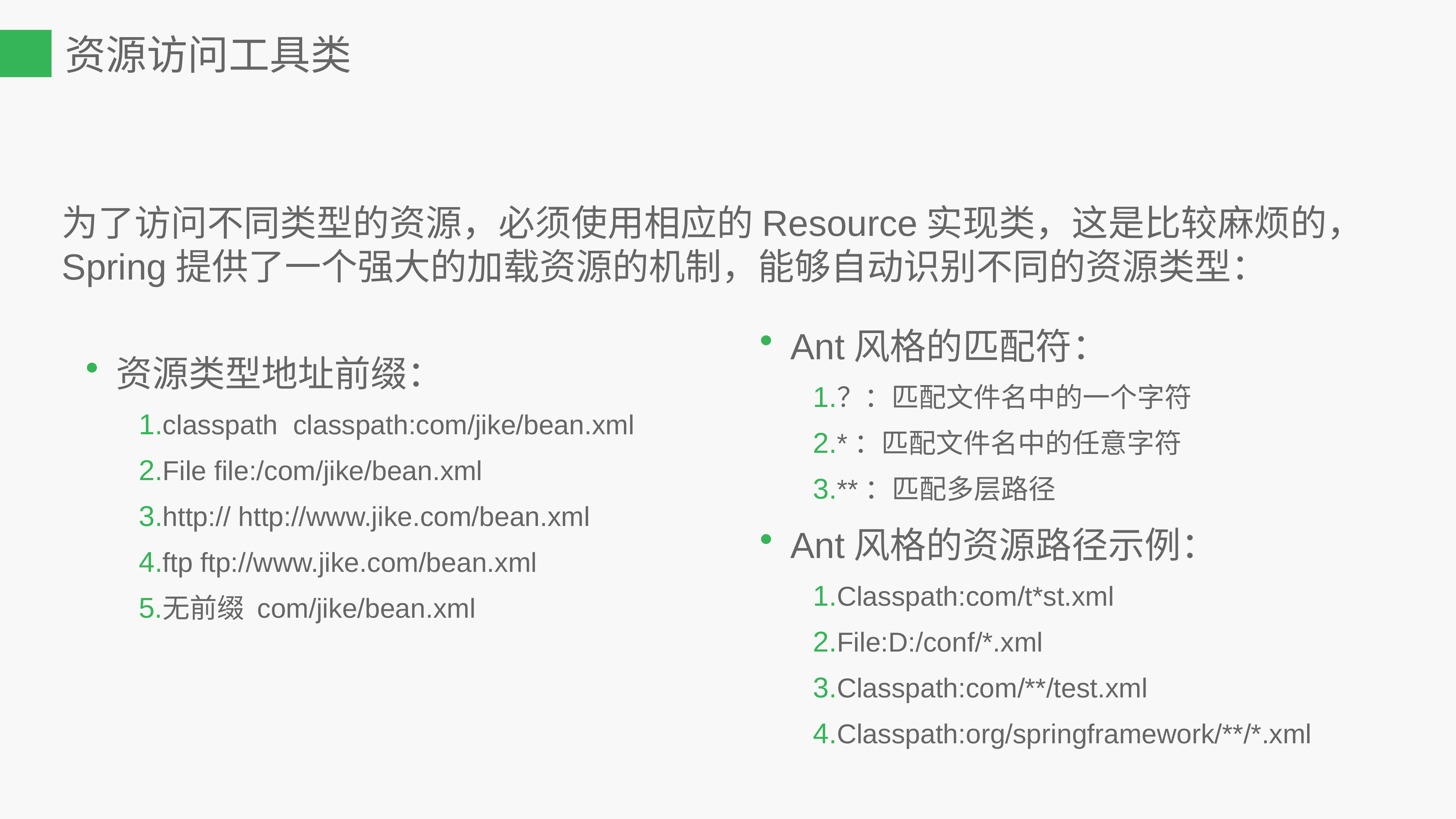

资源访问工具类

为了访问不同类型的资源，必须使用相应的Resource实现类，这是比较麻烦的，Spring提供了一个强大的加载资源的机制，能够自动识别不同的资源类型：

Ant风格的匹配符：
？：匹配文件名中的一个字符
*：匹配文件名中的任意字符
**：匹配多层路径
Ant风格的资源路径示例：
Classpath:com/t*st.xml
File:D:/conf/*.xml
Classpath:com/**/test.xml
Classpath:org/springframework/**/*.xml

资源类型地址前缀：
classpath  classpath:com/jike/bean.xml
File file:/com/jike/bean.xml
http:// http://www.jike.com/bean.xml
ftp ftp://www.jike.com/bean.xml
无前缀 com/jike/bean.xml